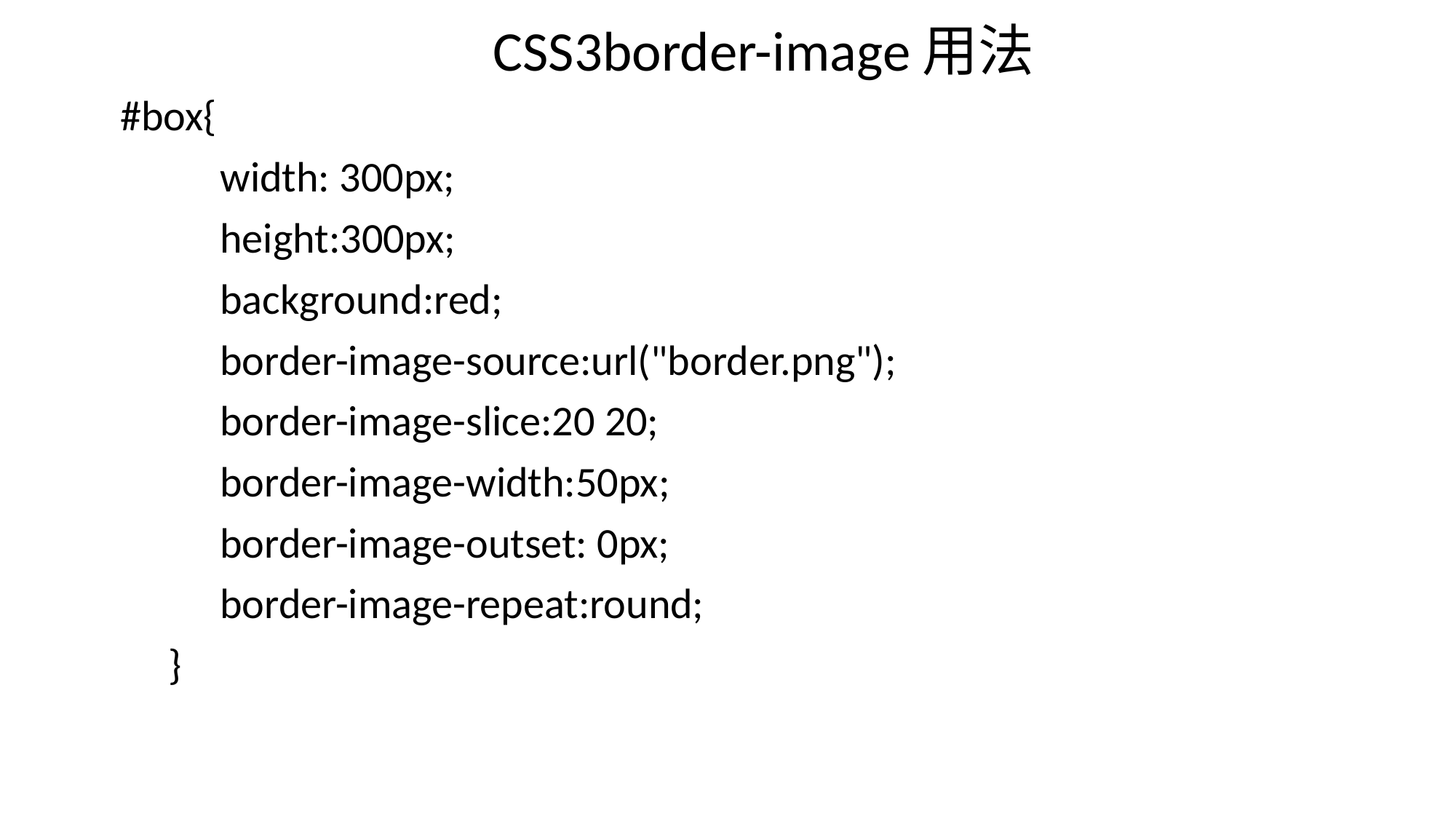

# CSS3border-image用法
 #box{
      	width: 300px;
      	height:300px;
      	background:red;
      	border-image-source:url("border.png");
      	border-image-slice:20 20;
      	border-image-width:50px;
      	border-image-outset: 0px;
      	border-image-repeat:round;
      }